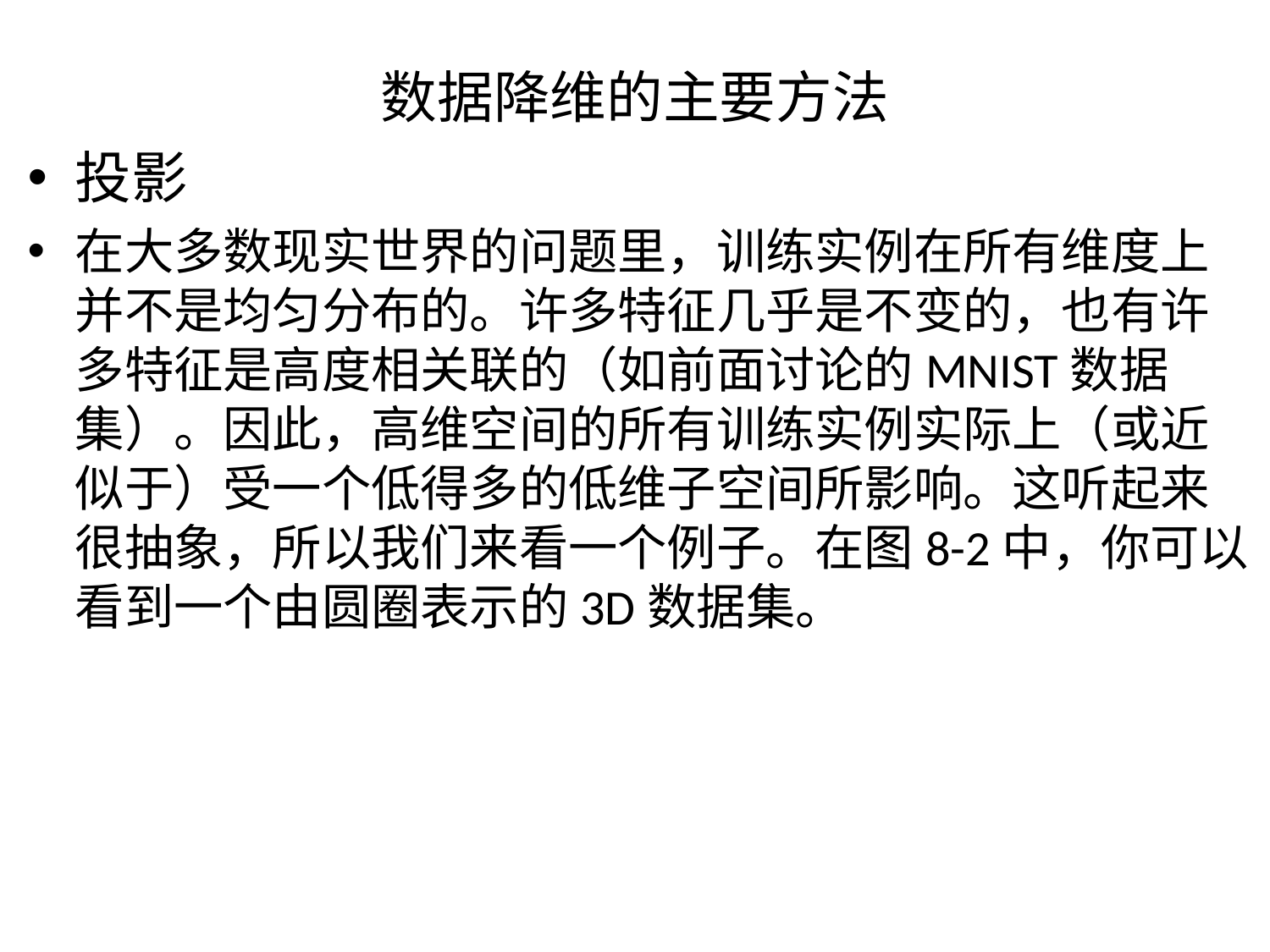

# 数据降维的主要方法
投影
在大多数现实世界的问题里，训练实例在所有维度上并不是均匀分布的。许多特征几乎是不变的，也有许多特征是高度相关联的（如前面讨论的MNIST数据集）。因此，高维空间的所有训练实例实际上（或近似于）受一个低得多的低维子空间所影响。这听起来很抽象，所以我们来看一个例子。在图8-2中，你可以看到一个由圆圈表示的3D数据集。